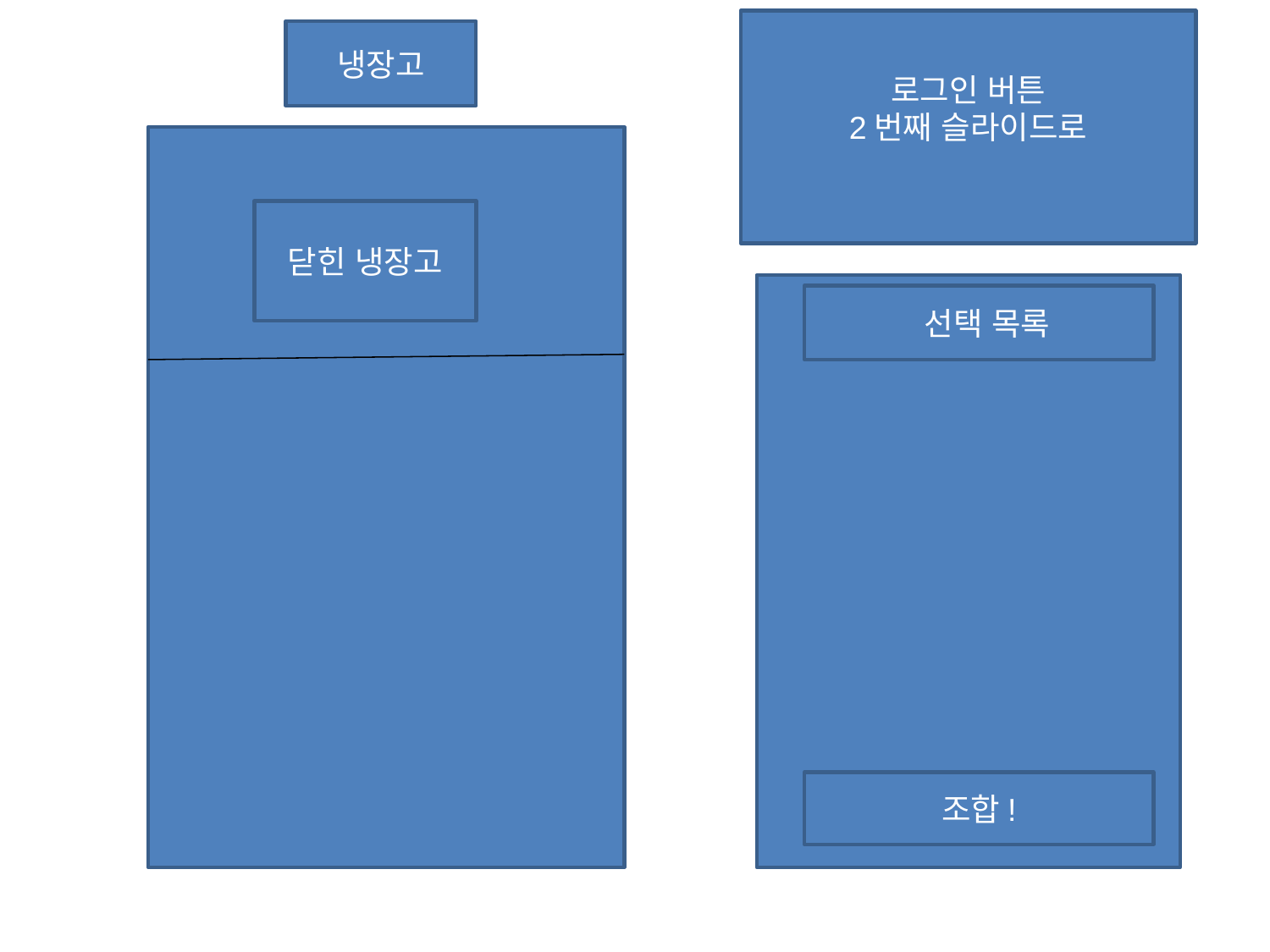

로그인 버튼
2번째 슬라이드로

냉장고

닫힌 냉장고

 선택 목록
조합!